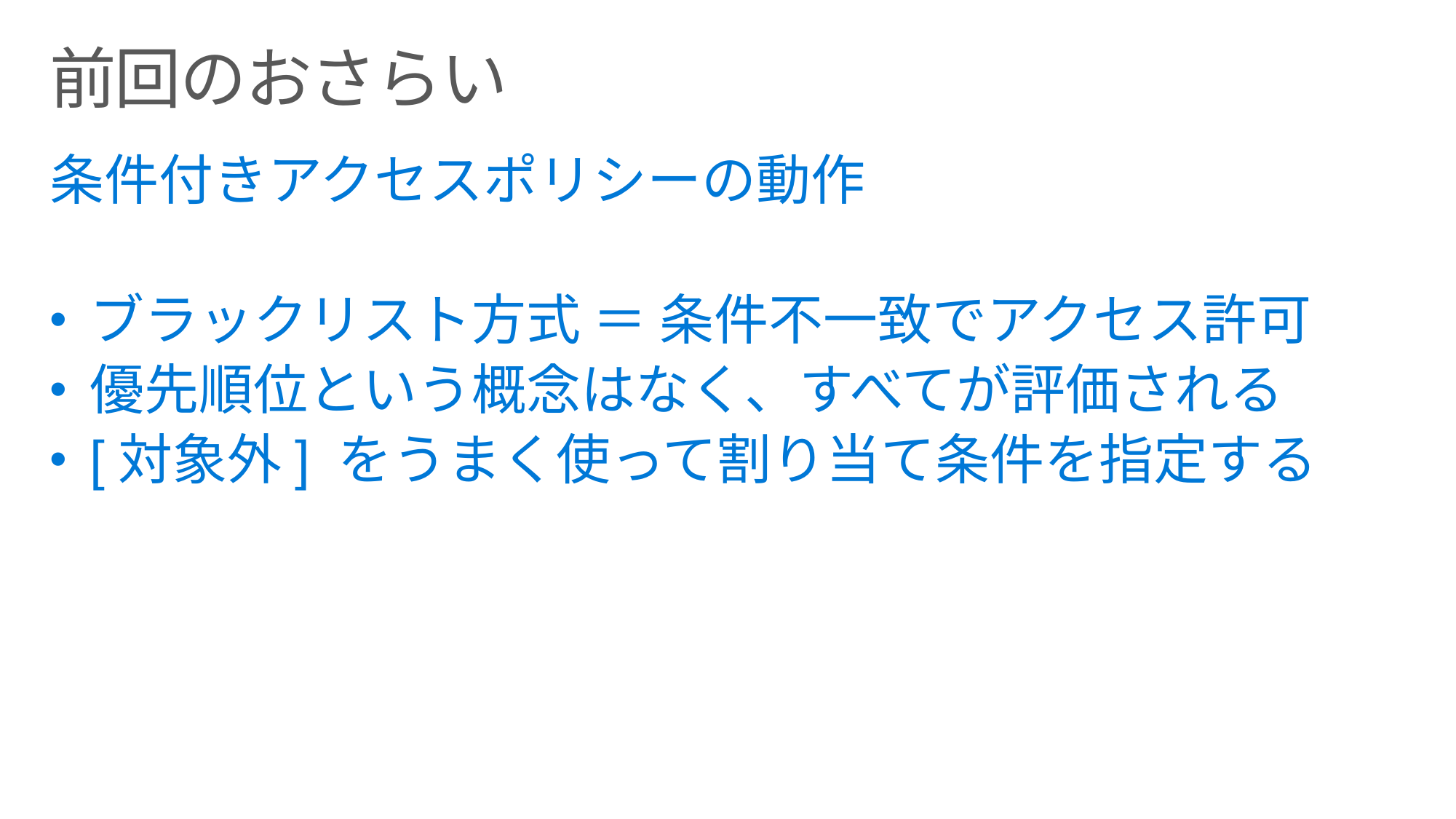

# 前回のおさらい
条件付きアクセスポリシーの動作

ブラックリスト方式 ＝ 条件不一致でアクセス許可
優先順位という概念はなく、すべてが評価される
[対象外] をうまく使って割り当て条件を指定する